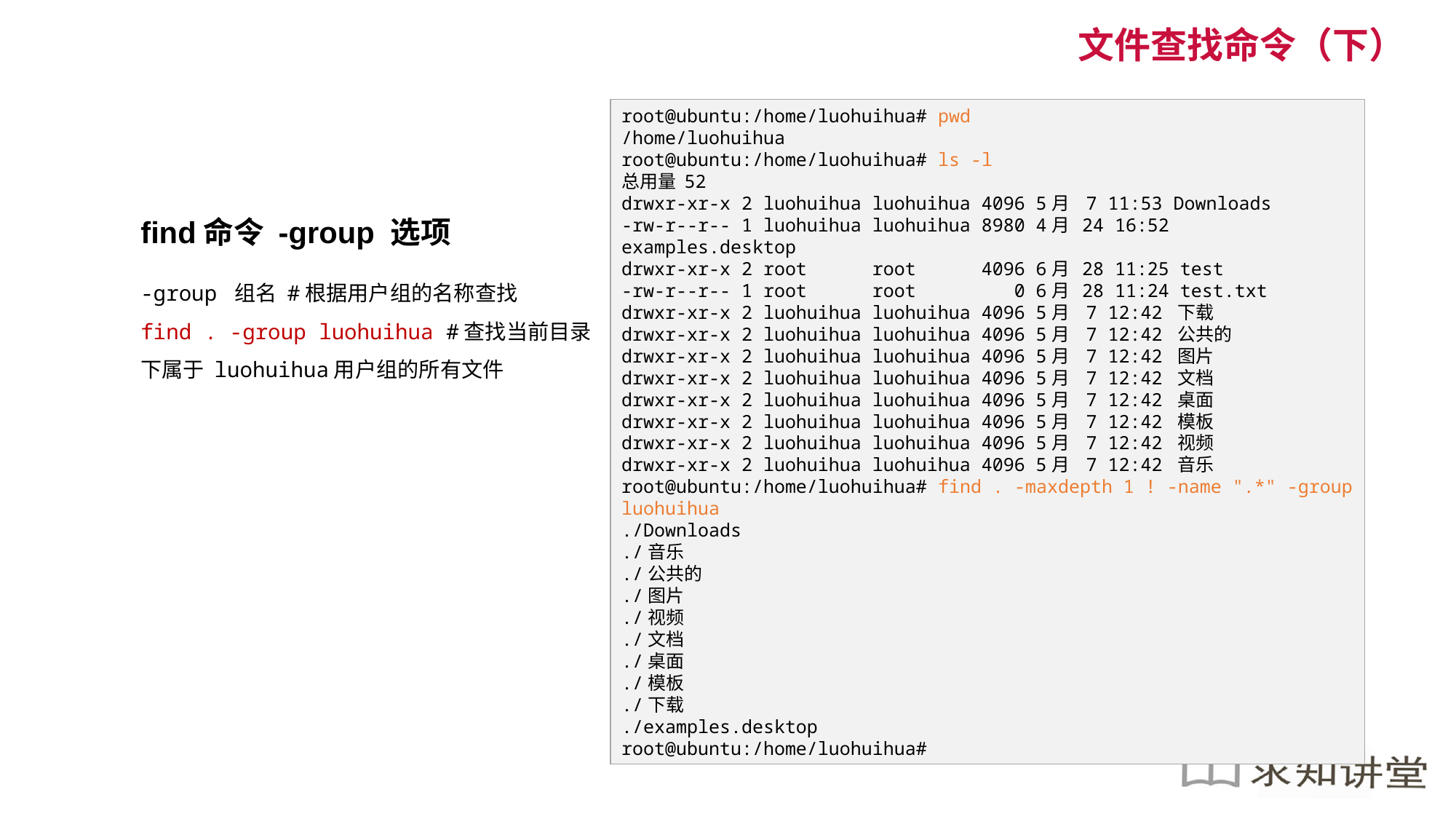

文件查找命令（下）
root@ubuntu:/home/luohuihua# pwd
/home/luohuihua
root@ubuntu:/home/luohuihua# ls -l
总用量 52
drwxr-xr-x 2 luohuihua luohuihua 4096 5月   7 11:53 Downloads
-rw-r--r-- 1 luohuihua luohuihua 8980 4月  24 16:52 examples.desktop
drwxr-xr-x 2 root      root      4096 6月  28 11:25 test
-rw-r--r-- 1 root      root         0 6月  28 11:24 test.txt
drwxr-xr-x 2 luohuihua luohuihua 4096 5月   7 12:42 下载
drwxr-xr-x 2 luohuihua luohuihua 4096 5月   7 12:42 公共的
drwxr-xr-x 2 luohuihua luohuihua 4096 5月   7 12:42 图片
drwxr-xr-x 2 luohuihua luohuihua 4096 5月   7 12:42 文档
drwxr-xr-x 2 luohuihua luohuihua 4096 5月   7 12:42 桌面
drwxr-xr-x 2 luohuihua luohuihua 4096 5月   7 12:42 模板
drwxr-xr-x 2 luohuihua luohuihua 4096 5月   7 12:42 视频
drwxr-xr-x 2 luohuihua luohuihua 4096 5月   7 12:42 音乐
root@ubuntu:/home/luohuihua# find . -maxdepth 1 ! -name ".*" -group luohuihua
./Downloads
./音乐
./公共的
./图片
./视频
./文档
./桌面
./模板
./下载
./examples.desktop
root@ubuntu:/home/luohuihua#
find命令 -group 选项
-group 组名 #根据用户组的名称查找
find . -group luohuihua #查找当前目录下属于 luohuihua用户组的所有文件